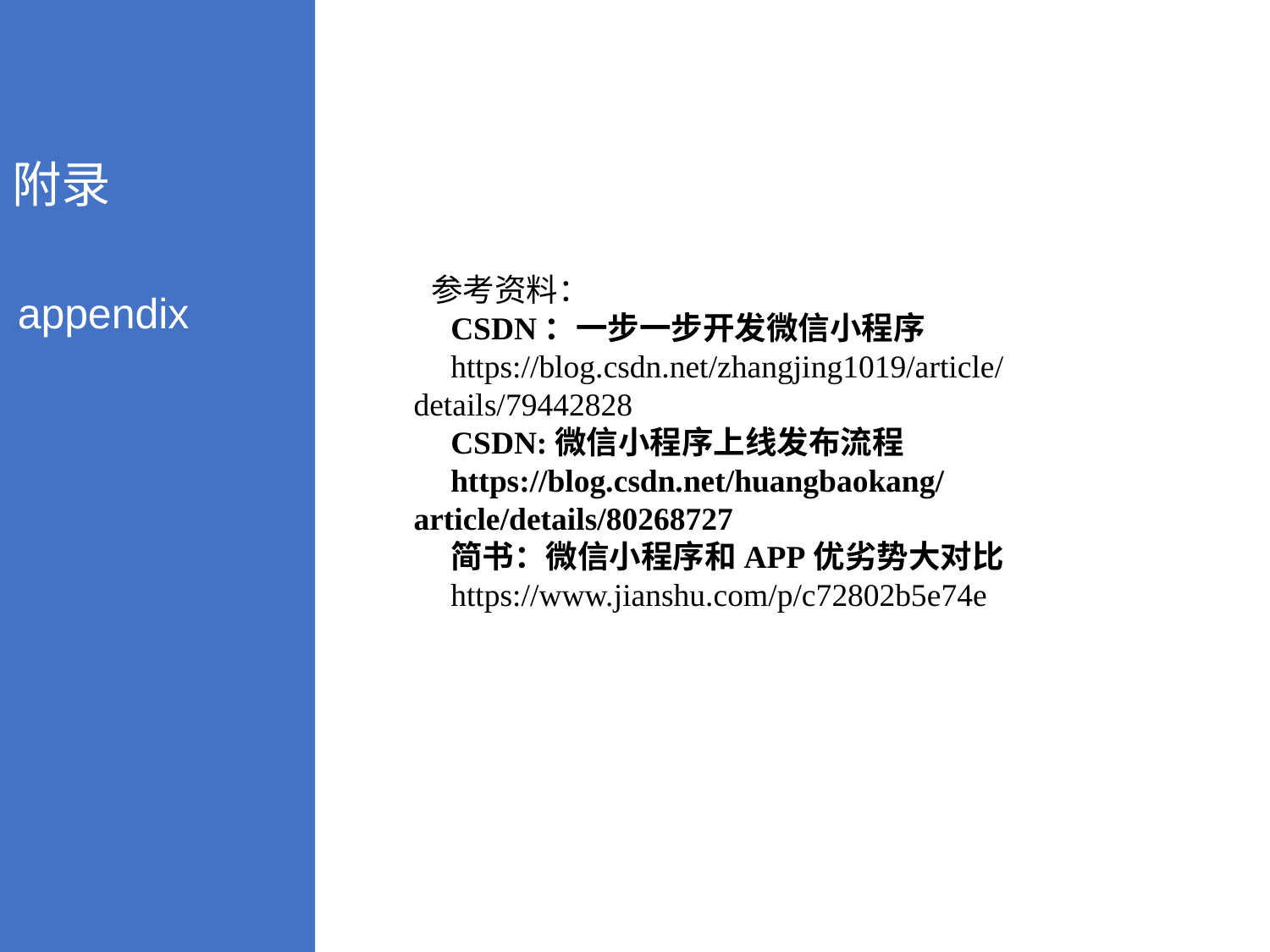

附录
appendix

参考资料：
CSDN：一步一步开发微信小程序
https://blog.csdn.net/zhangjing1019/article/details/79442828
CSDN:微信小程序上线发布流程
https://blog.csdn.net/huangbaokang/article/details/80268727
简书：微信小程序和APP优劣势大对比
https://www.jianshu.com/p/c72802b5e74e